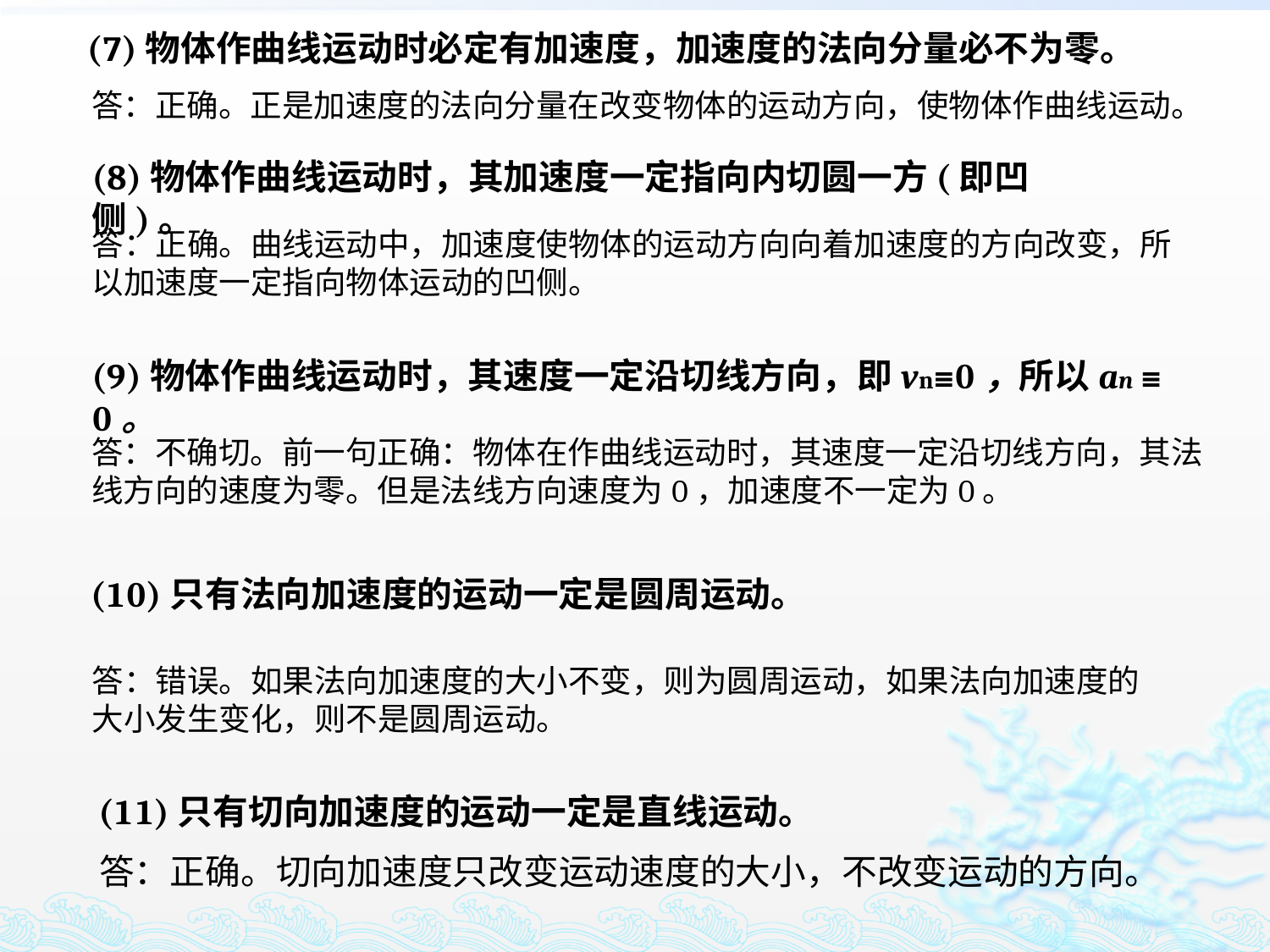

(7)物体作曲线运动时必定有加速度，加速度的法向分量必不为零。
答：正确。正是加速度的法向分量在改变物体的运动方向，使物体作曲线运动。
(8)物体作曲线运动时，其加速度一定指向内切圆一方(即凹侧)。
答：正确。曲线运动中，加速度使物体的运动方向向着加速度的方向改变，所以加速度一定指向物体运动的凹侧。
(9)物体作曲线运动时，其速度一定沿切线方向，即vn≡0，所以an ≡ 0。
答：不确切。前一句正确：物体在作曲线运动时，其速度一定沿切线方向，其法线方向的速度为零。但是法线方向速度为0，加速度不一定为0。
(10)只有法向加速度的运动一定是圆周运动。
答：错误。如果法向加速度的大小不变，则为圆周运动，如果法向加速度的大小发生变化，则不是圆周运动。
(11)只有切向加速度的运动一定是直线运动。
答：正确。切向加速度只改变运动速度的大小，不改变运动的方向。